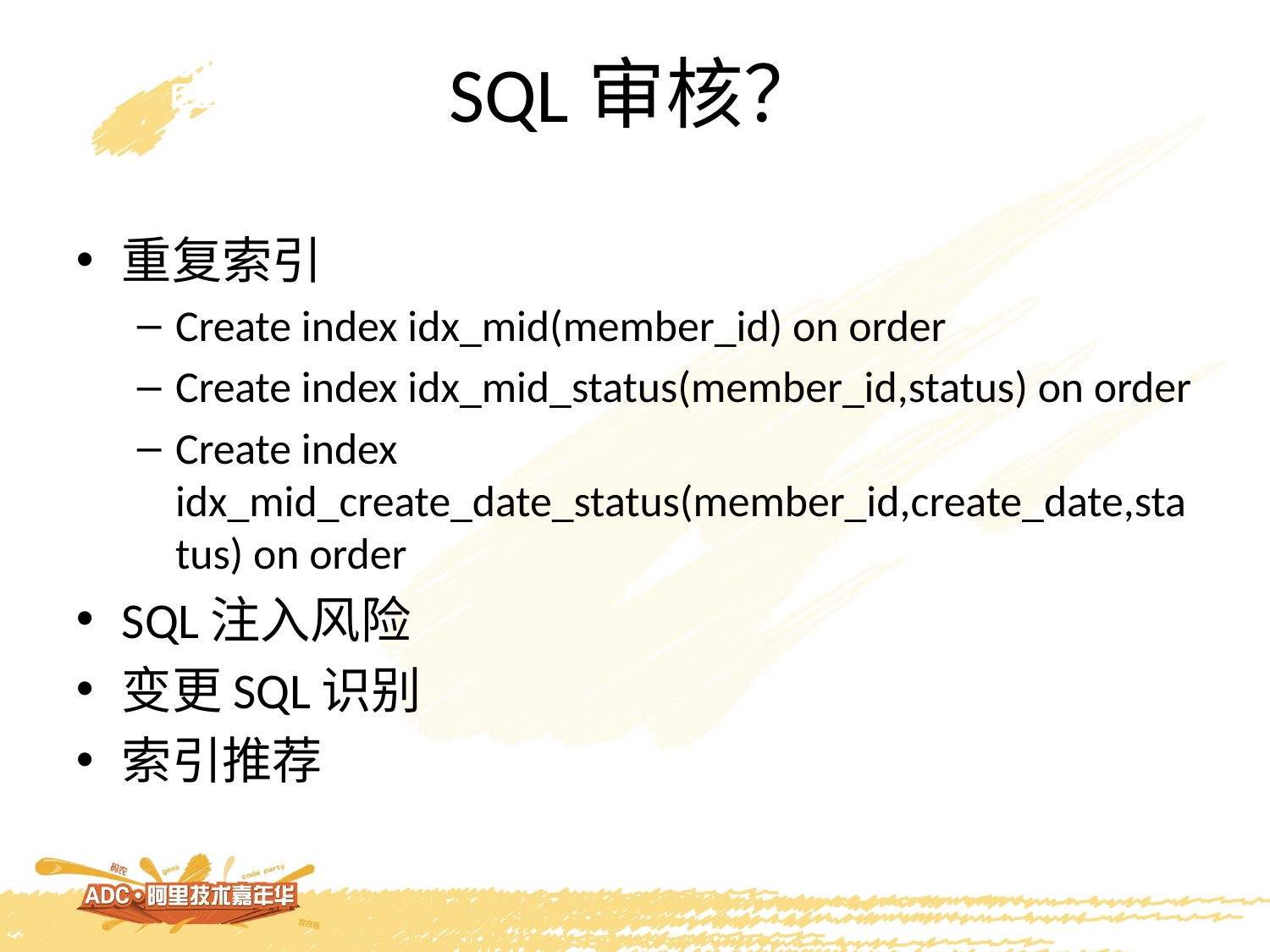

# SQL审核？
重复索引
Create index idx_mid(member_id) on order
Create index idx_mid_status(member_id,status) on order
Create index idx_mid_create_date_status(member_id,create_date,status) on order
SQL注入风险
变更SQL识别
索引推荐